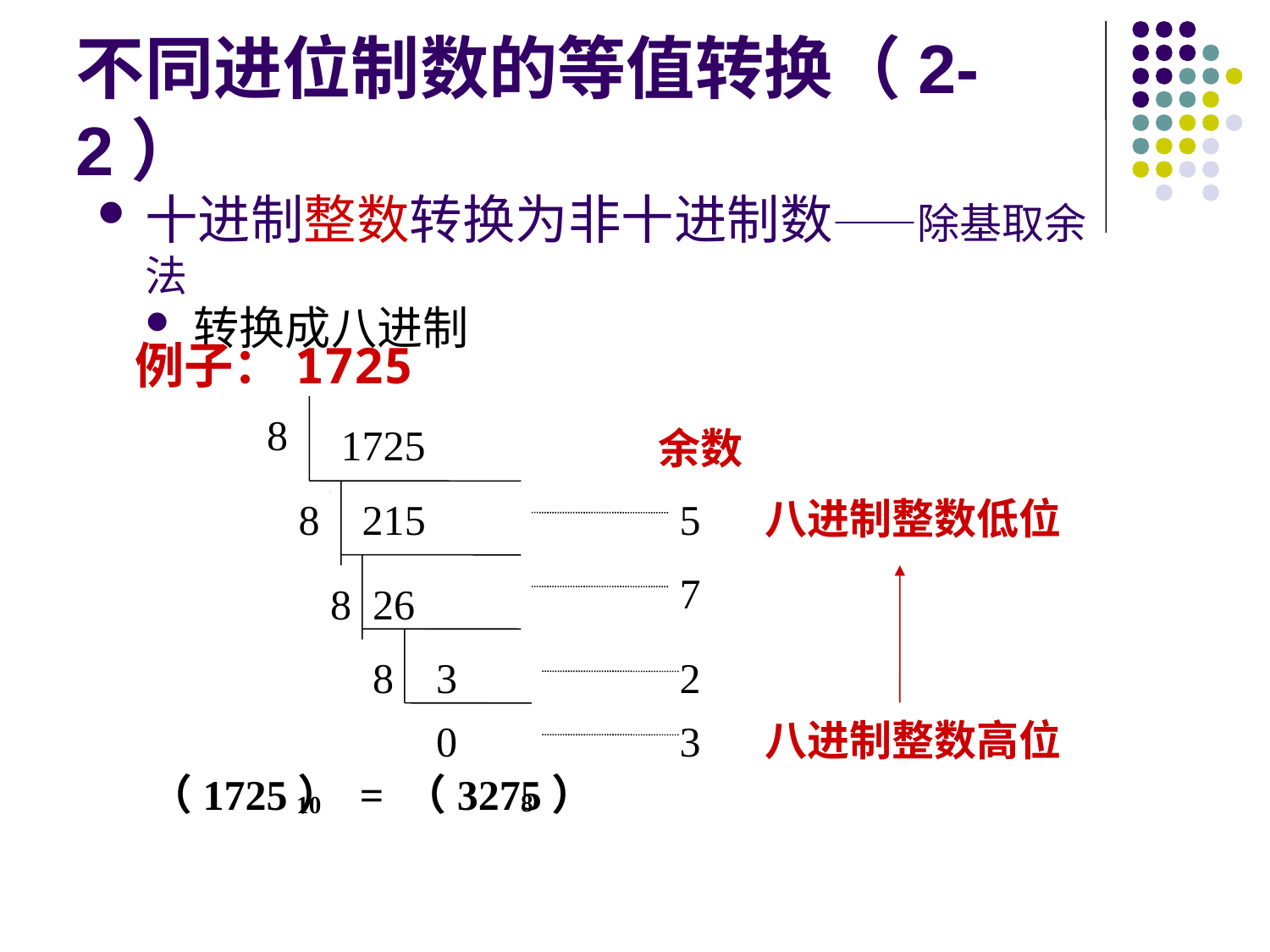

# 不同进位制数的等值转换（2-2）
十进制整数转换为非十进制数——除基取余法
转换成八进制

例子：1725

8
1725
余数

八进制整数低位
8
215
5

7

8
26

8
3
2

八进制整数高位
0
3

（1725） = （3275）
8
10

10